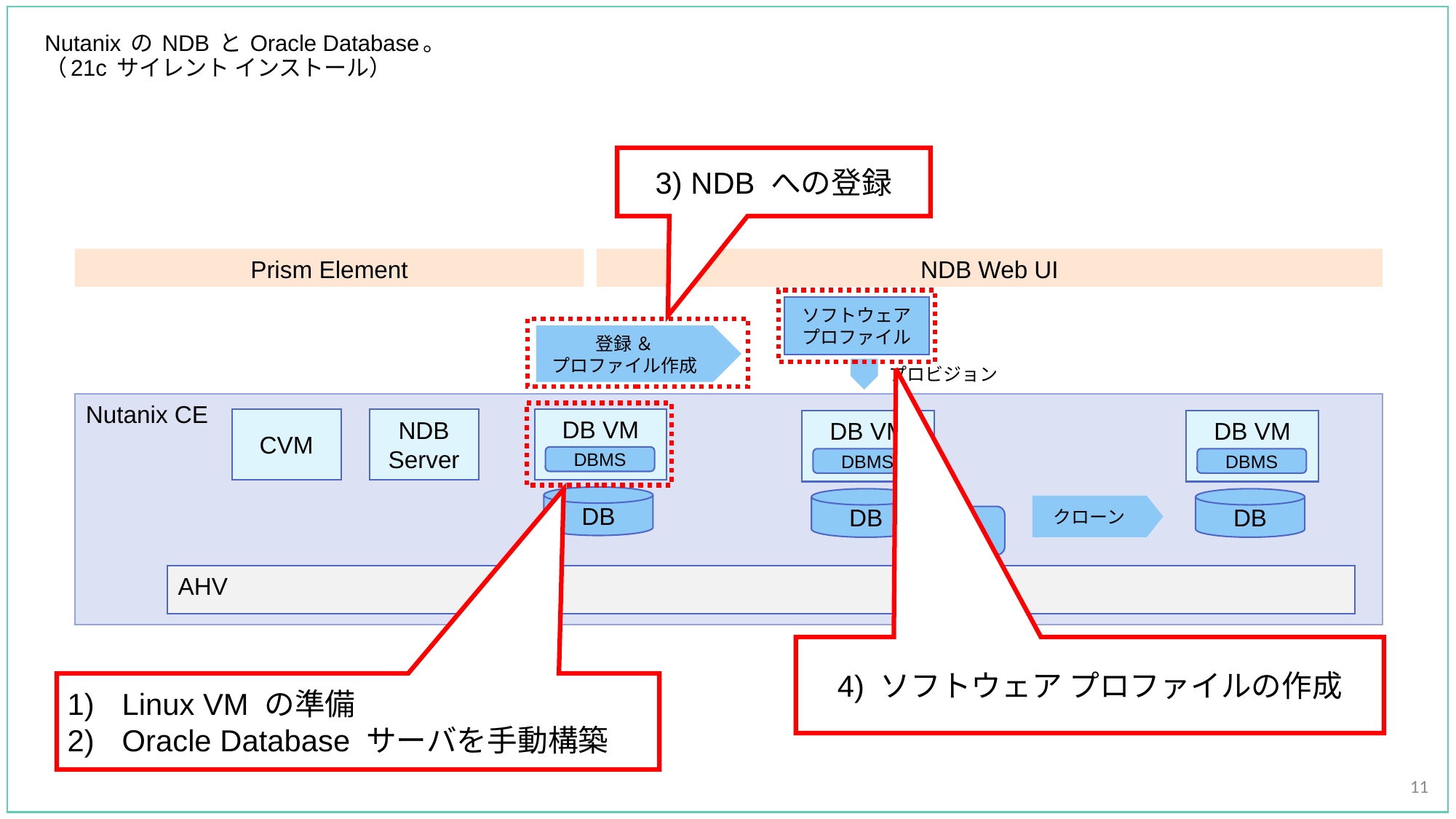

# Nutanix の NDB と Oracle Database。 （21c サイレント インストール）
3) NDB への登録

4) ソフトウェア プロファイルの作成
Linux VM の準備
Oracle Database サーバを手動構築
11